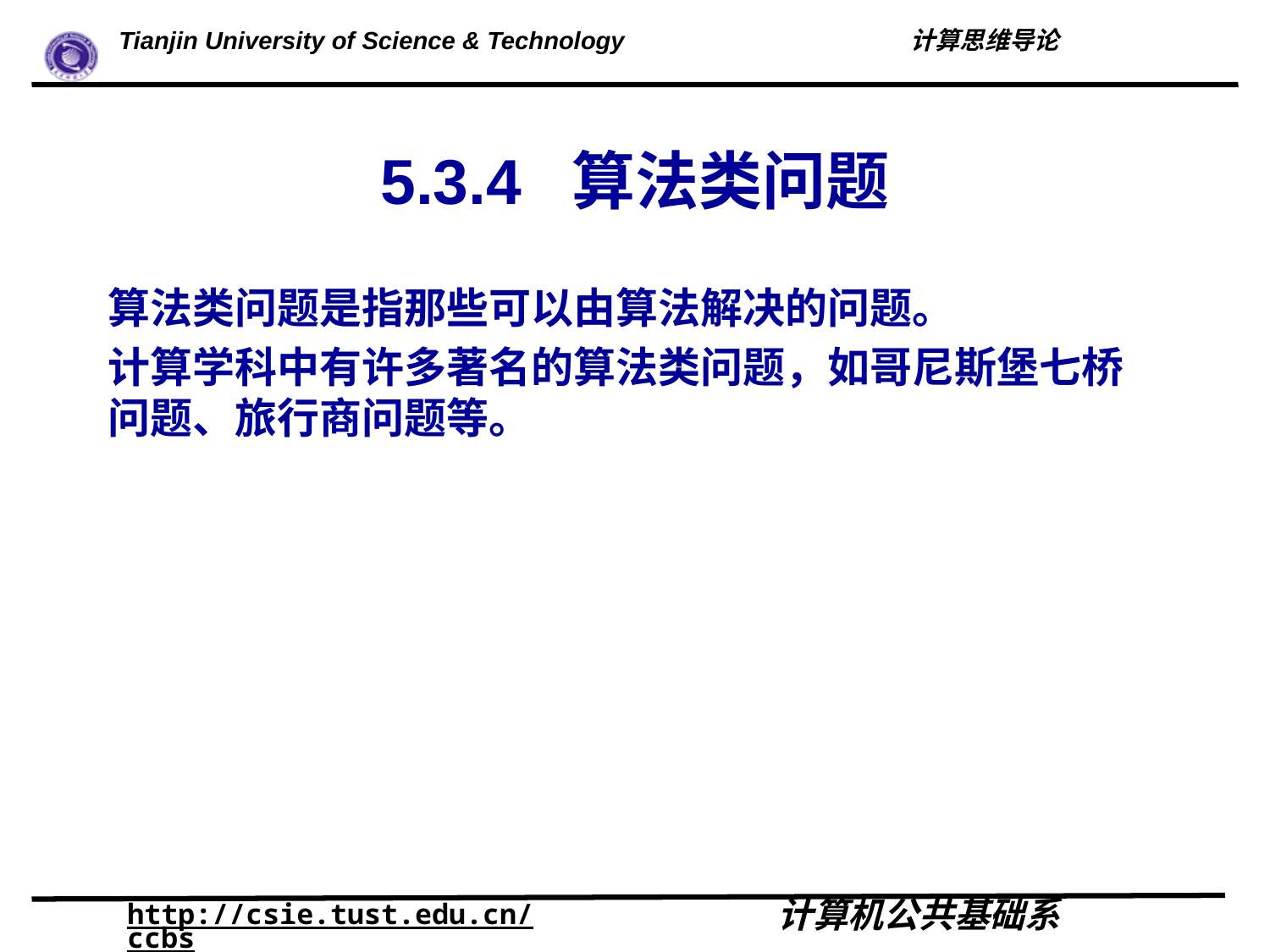

# 5.3.4  算法类问题
算法类问题是指那些可以由算法解决的问题。
计算学科中有许多著名的算法类问题，如哥尼斯堡七桥问题、旅行商问题等。